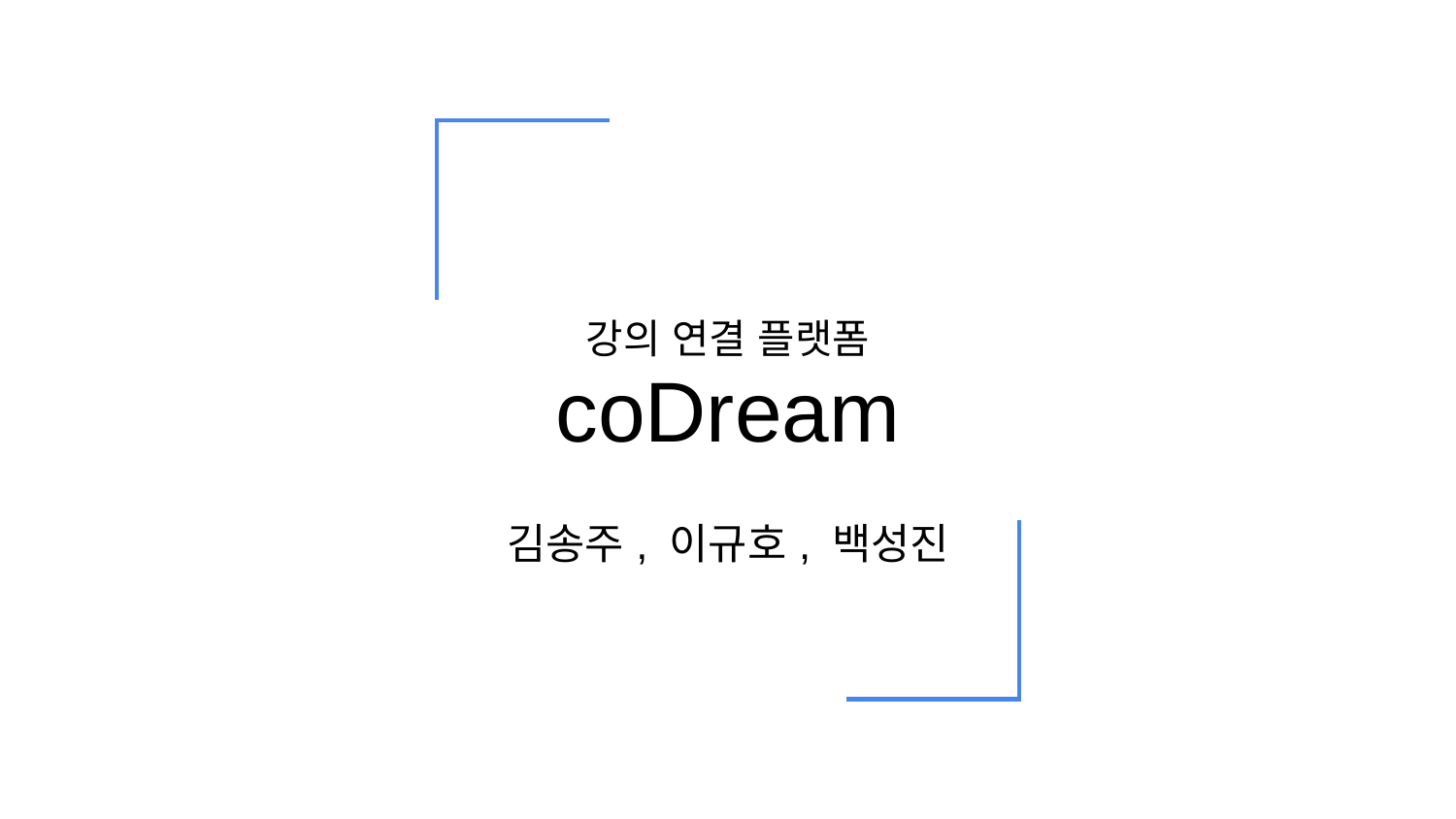

# 강의 연결 플랫폼
coDream
김송주, 이규호, 백성진